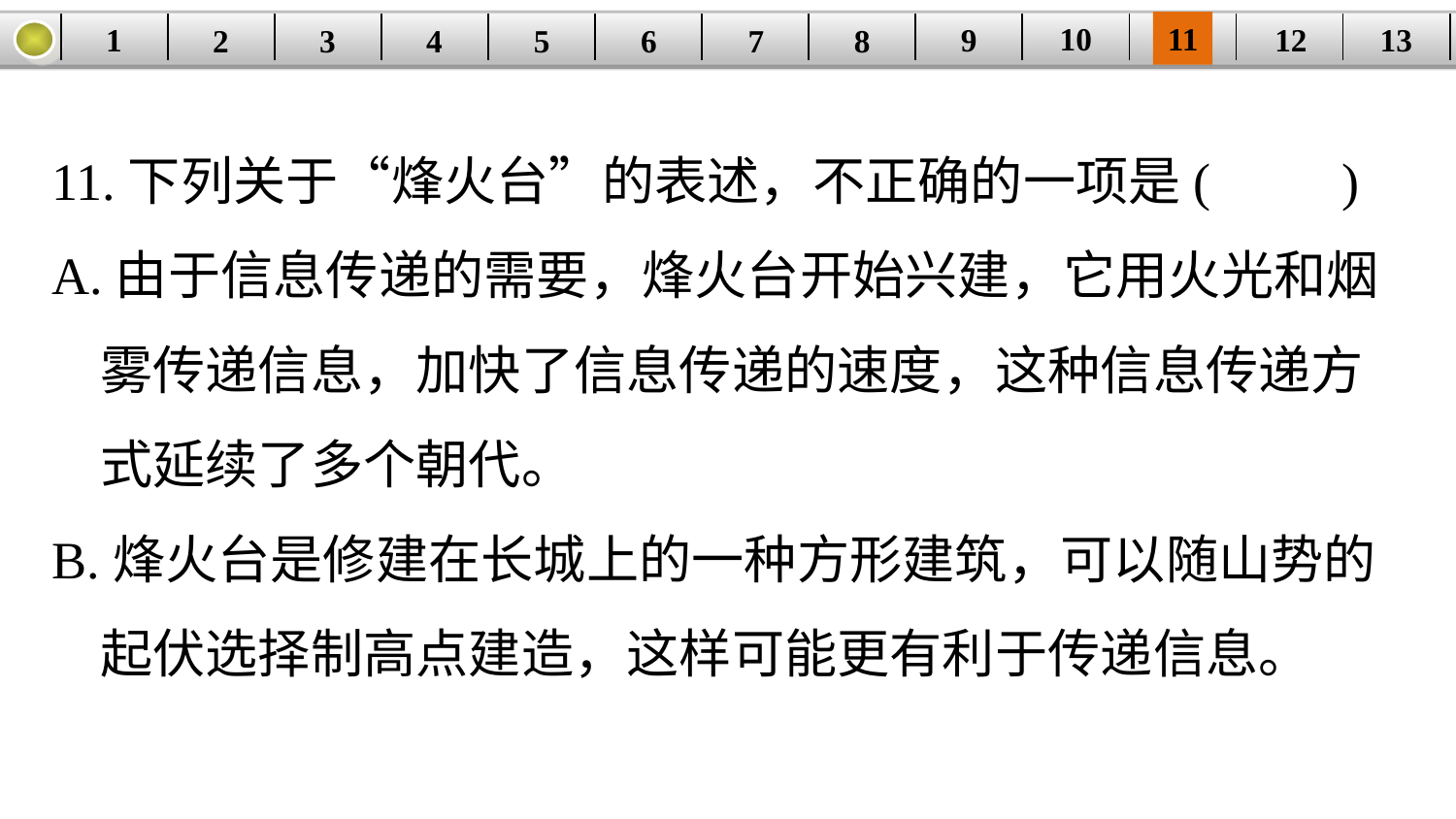

10

11
12
9
13
1
3
4
5
6
8
2
|  |  |  |  |  |  |  |  |  |  |  |  |  |
| --- | --- | --- | --- | --- | --- | --- | --- | --- | --- | --- | --- | --- |
7

11.下列关于“烽火台”的表述，不正确的一项是(　　)
A.由于信息传递的需要，烽火台开始兴建，它用火光和烟
   雾传递信息，加快了信息传递的速度，这种信息传递方
   式延续了多个朝代。
B.烽火台是修建在长城上的一种方形建筑，可以随山势的
   起伏选择制高点建造，这样可能更有利于传递信息。